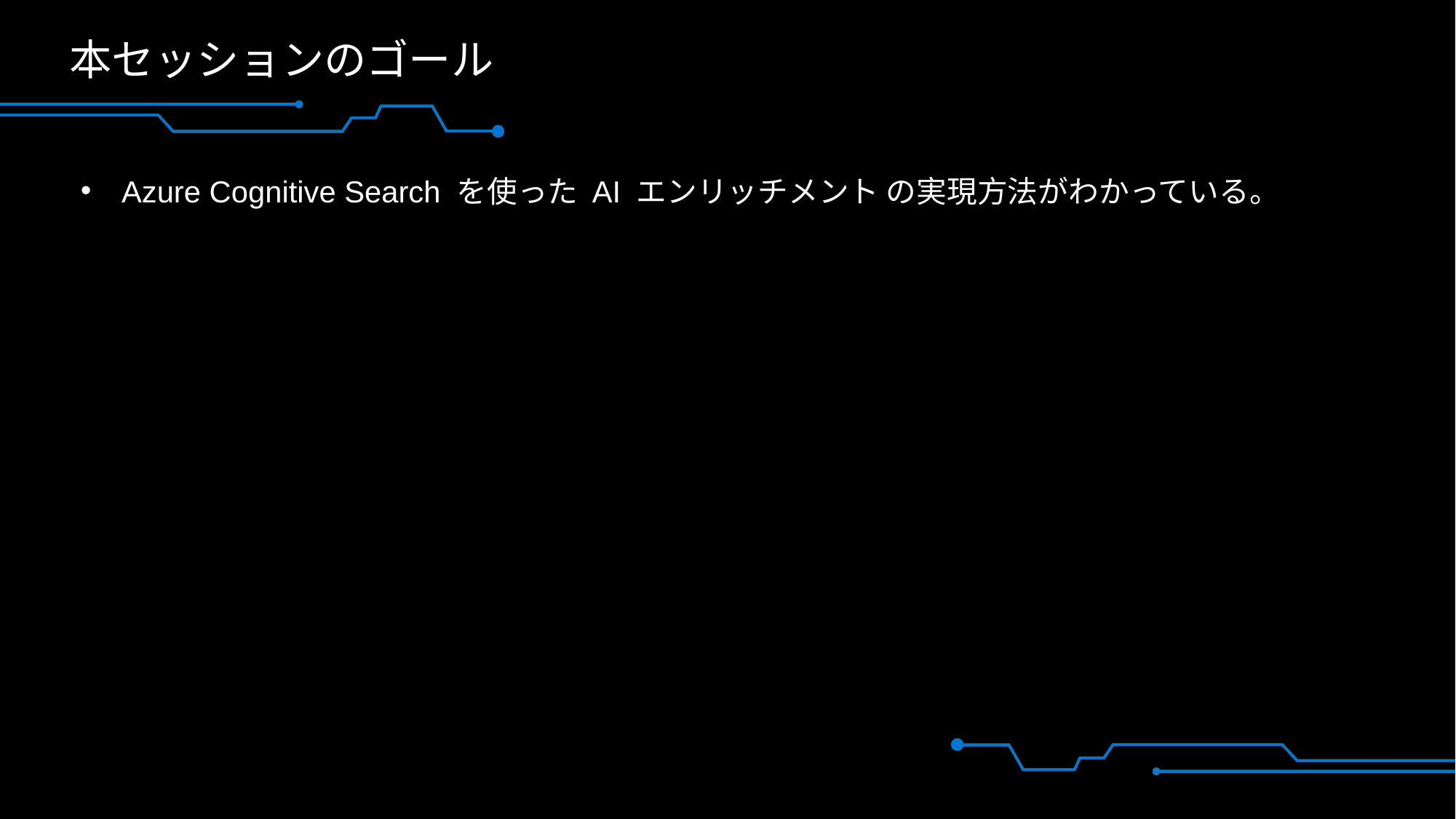

# 本セッションのゴール
Azure Cognitive Search を使った AI エンリッチメント の実現方法がわかっている。